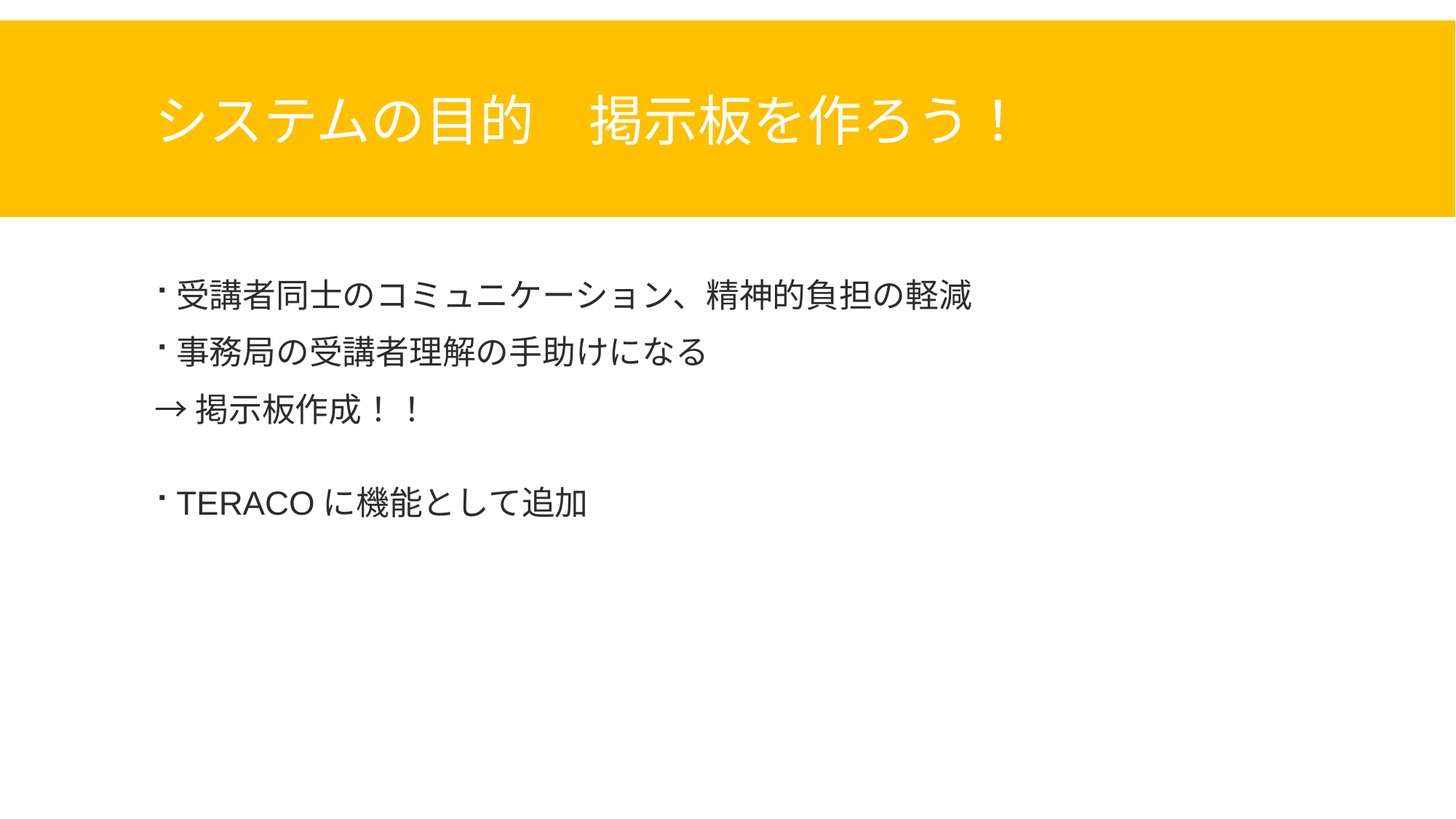

# システムの目的　掲示板を作ろう！
受講者同士のコミュニケーション、精神的負担の軽減
事務局の受講者理解の手助けになる
→掲示板作成！！
TERACOに機能として追加

6